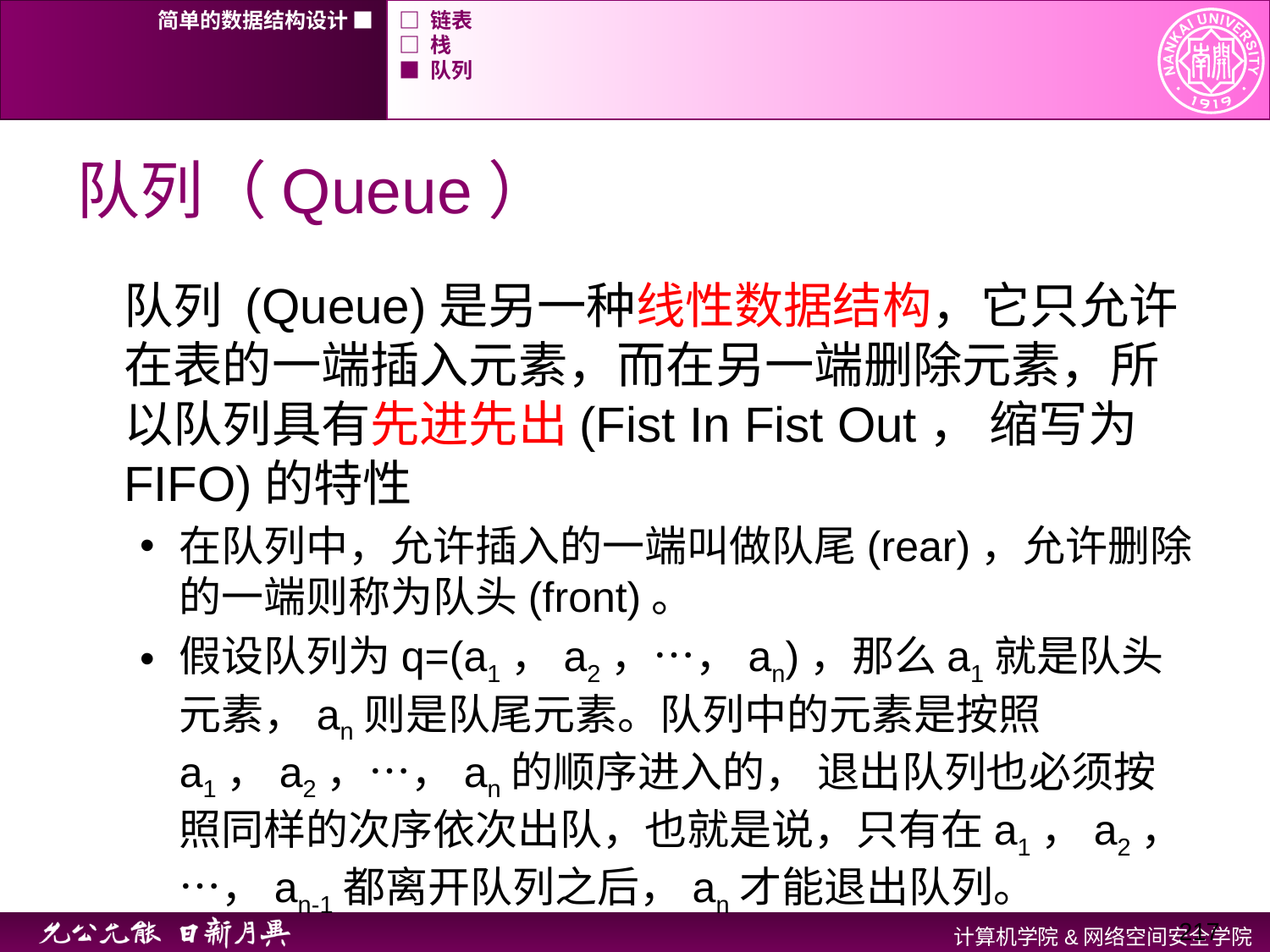

简单的数据结构设计 ■
□ 链表
□ 栈
■ 队列

# 队列（Queue）
队列 (Queue)是另一种线性数据结构，它只允许在表的一端插入元素，而在另一端删除元素，所以队列具有先进先出(Fist In Fist Out， 缩写为FIFO)的特性
在队列中，允许插入的一端叫做队尾(rear)，允许删除的一端则称为队头(front)。
假设队列为q=(a1，a2，…，an)，那么a1就是队头元素，an则是队尾元素。队列中的元素是按照a1，a2，…，an的顺序进入的， 退出队列也必须按照同样的次序依次出队，也就是说，只有在a1，a2，…，an-1都离开队列之后，an才能退出队列。
217